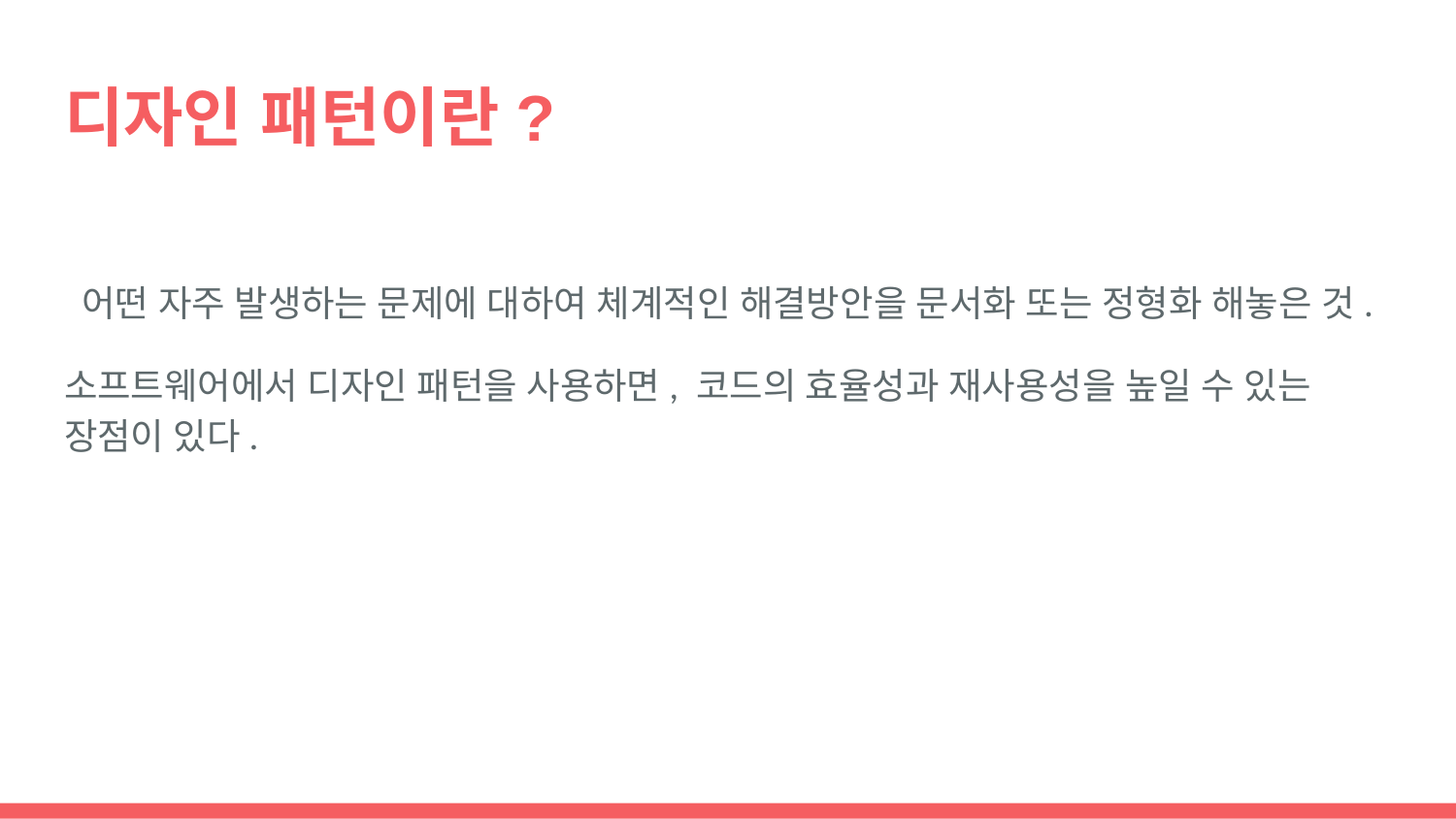

# 디자인 패턴이란?

 어떤 자주 발생하는 문제에 대하여 체계적인 해결방안을 문서화 또는 정형화 해놓은 것.
소프트웨어에서 디자인 패턴을 사용하면, 코드의 효율성과 재사용성을 높일 수 있는 장점이 있다.